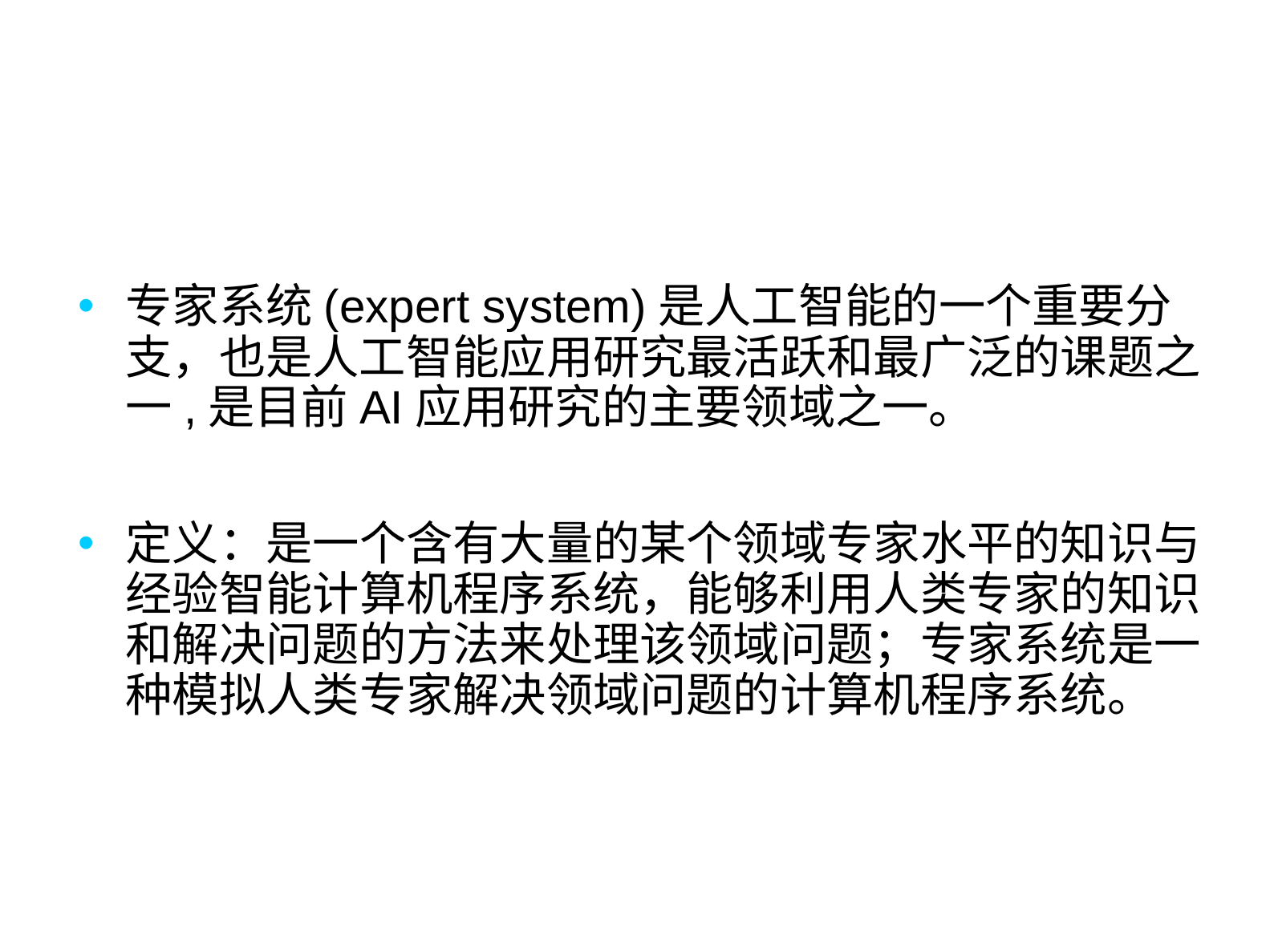

专家系统(expert system)是人工智能的一个重要分支，也是人工智能应用研究最活跃和最广泛的课题之一,是目前AI应用研究的主要领域之一。

定义：是一个含有大量的某个领域专家水平的知识与经验智能计算机程序系统，能够利用人类专家的知识和解决问题的方法来处理该领域问题；专家系统是一种模拟人类专家解决领域问题的计算机程序系统。